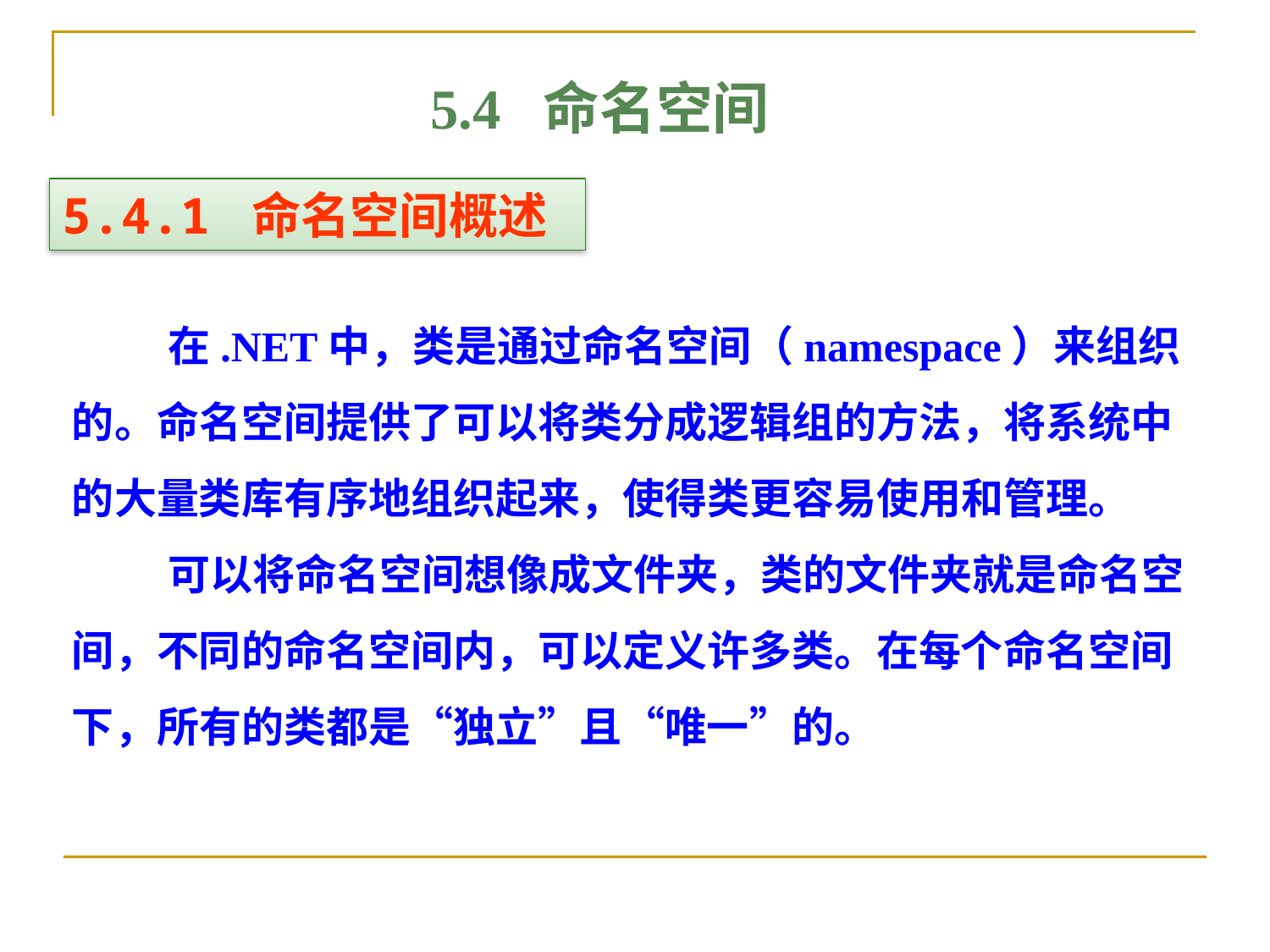

5.4  命名空间
5.4.1 命名空间概述
         在.NET中，类是通过命名空间（namespace）来组织的。命名空间提供了可以将类分成逻辑组的方法，将系统中的大量类库有序地组织起来，使得类更容易使用和管理。
         可以将命名空间想像成文件夹，类的文件夹就是命名空间，不同的命名空间内，可以定义许多类。在每个命名空间下，所有的类都是“独立”且“唯一”的。